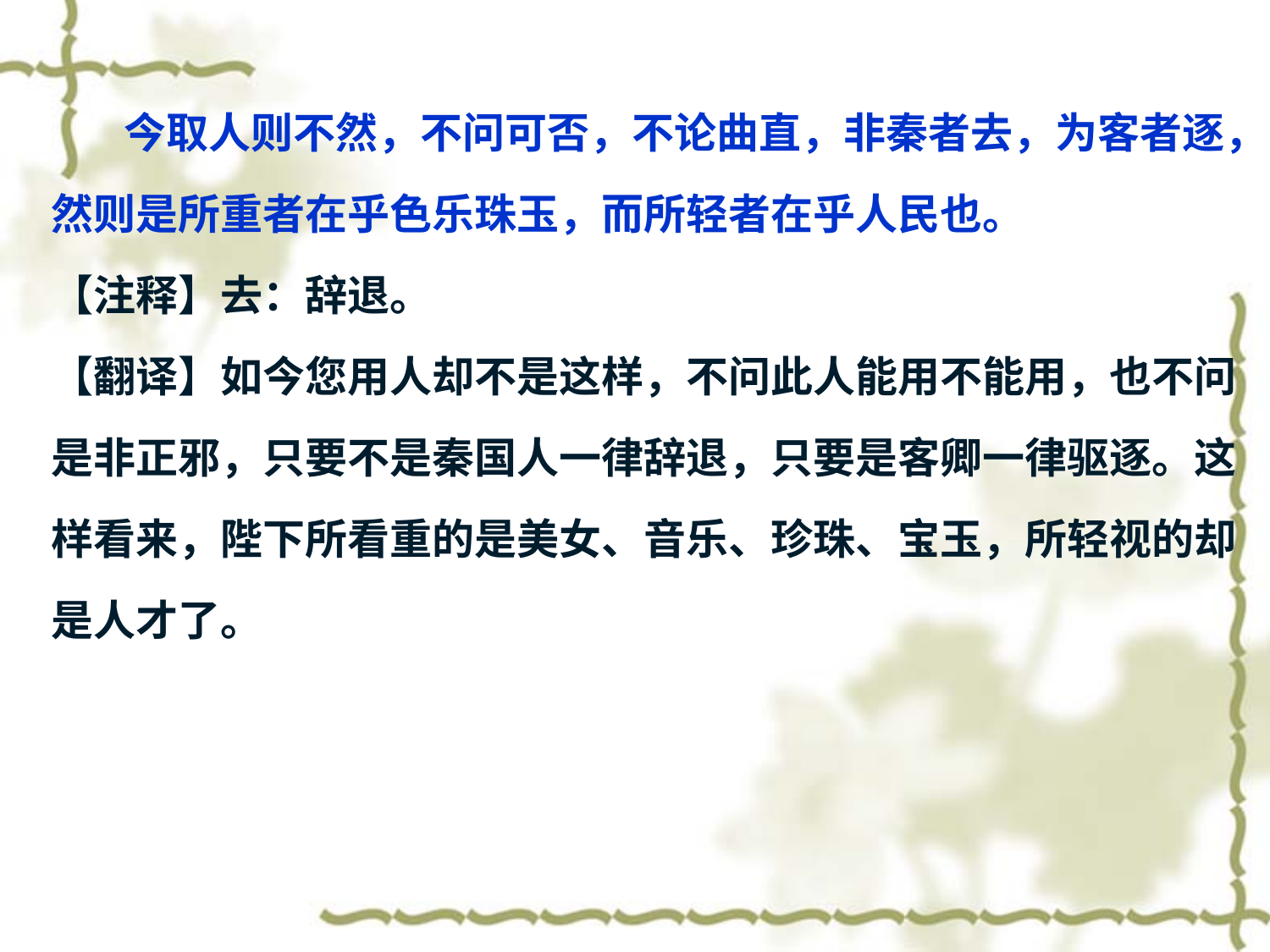

今取人则不然，不问可否，不论曲直，非秦者去，为客者逐，然则是所重者在乎色乐珠玉，而所轻者在乎人民也。
【注释】去：辞退。
【翻译】如今您用人却不是这样，不问此人能用不能用，也不问是非正邪，只要不是秦国人一律辞退，只要是客卿一律驱逐。这样看来，陛下所看重的是美女、音乐、珍珠、宝玉，所轻视的却是人才了。